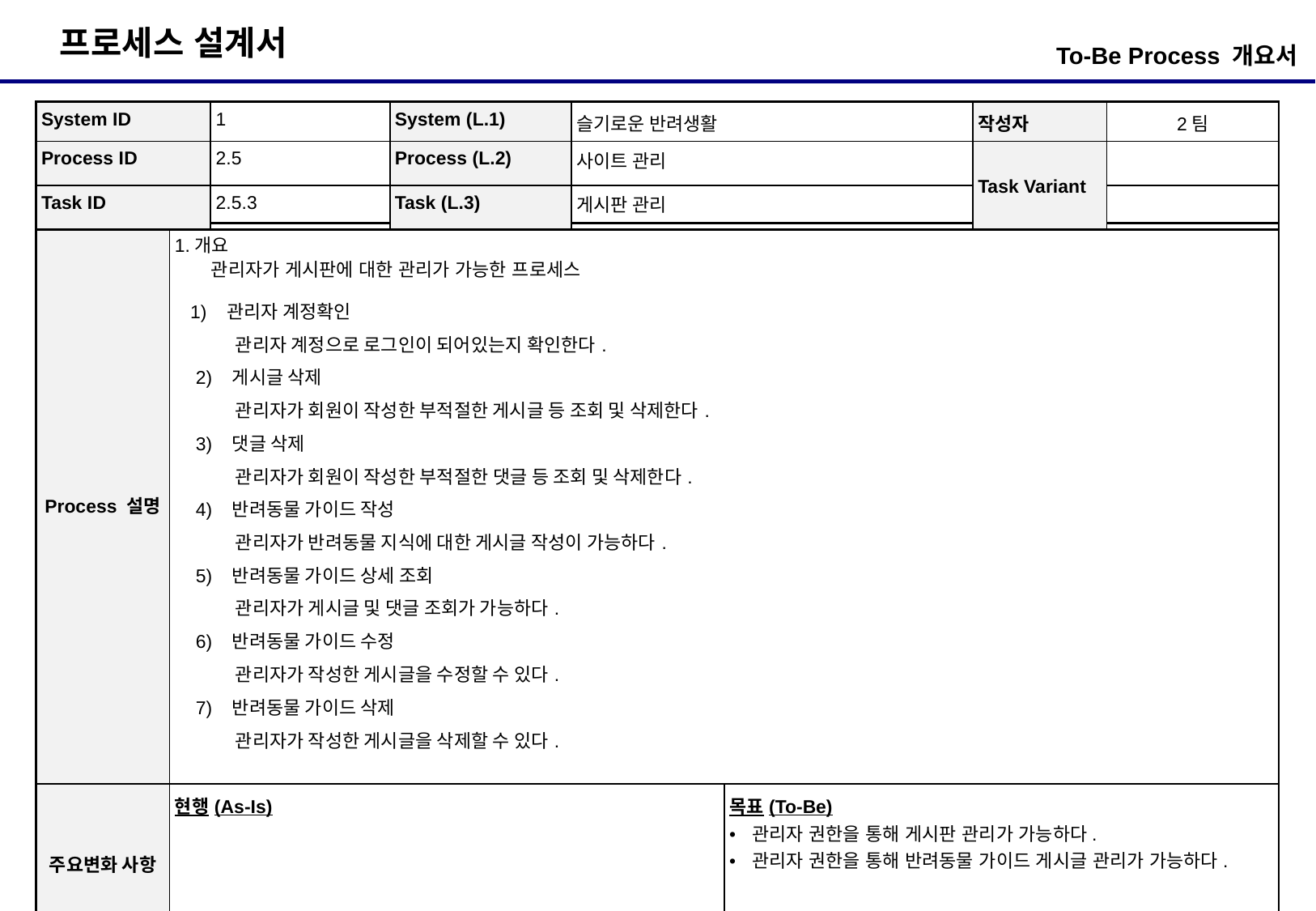

To-Be Process 개요서
| System ID | 1 | System (L.1) | 슬기로운 반려생활 | 작성자 | 2팀 |
| --- | --- | --- | --- | --- | --- |
| Process ID | 2.5 | Process (L.2) | 사이트 관리 | Task Variant |  |
| Task ID | 2.5.3 | Task (L.3) | 게시판 관리 |  |  |
| Process 설명 | 1.개요 관리자가 게시판에 대한 관리가 가능한 프로세스 1) 관리자 계정확인 관리자 계정으로 로그인이 되어있는지 확인한다. 2) 게시글 삭제 관리자가 회원이 작성한 부적절한 게시글 등 조회 및 삭제한다. 3) 댓글 삭제 관리자가 회원이 작성한 부적절한 댓글 등 조회 및 삭제한다. 4) 반려동물 가이드 작성 관리자가 반려동물 지식에 대한 게시글 작성이 가능하다. 5) 반려동물 가이드 상세 조회 관리자가 게시글 및 댓글 조회가 가능하다. 6) 반려동물 가이드 수정 관리자가 작성한 게시글을 수정할 수 있다. 7) 반려동물 가이드 삭제 관리자가 작성한 게시글을 삭제할 수 있다. |  |
| --- | --- | --- |
| 주요변화 사항 | 현행(As-Is) | 목표(To-Be) 관리자 권한을 통해 게시판 관리가 가능하다. 관리자 권한을 통해 반려동물 가이드 게시글 관리가 가능하다. |